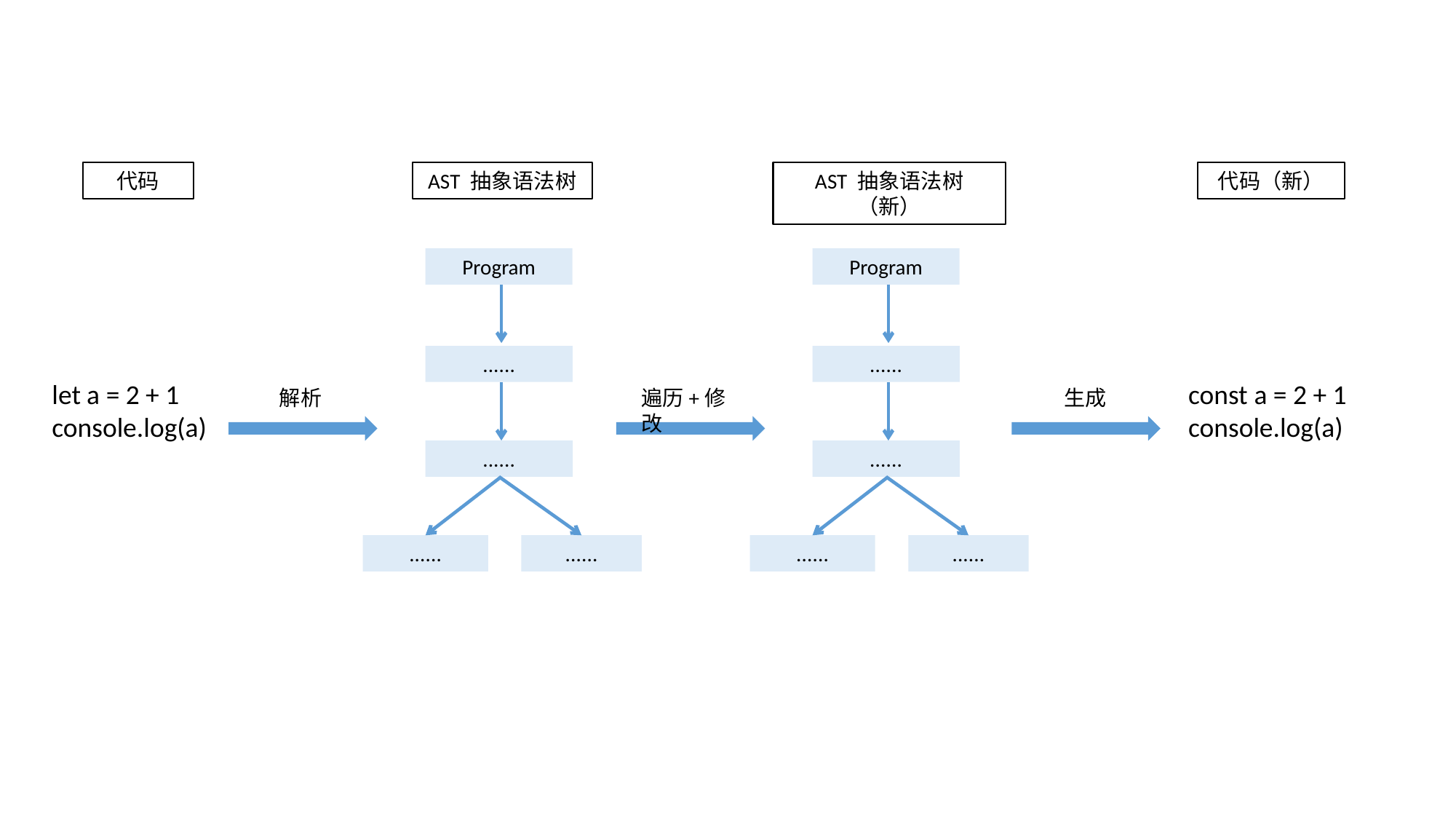

代码
AST 抽象语法树
AST 抽象语法树（新）
代码（新）
Program
......
......
......
......
Program
......
......
......
......
let a = 2 + 1
console.log(a)
const a = 2 + 1
console.log(a)
解析

遍历+修改

生成